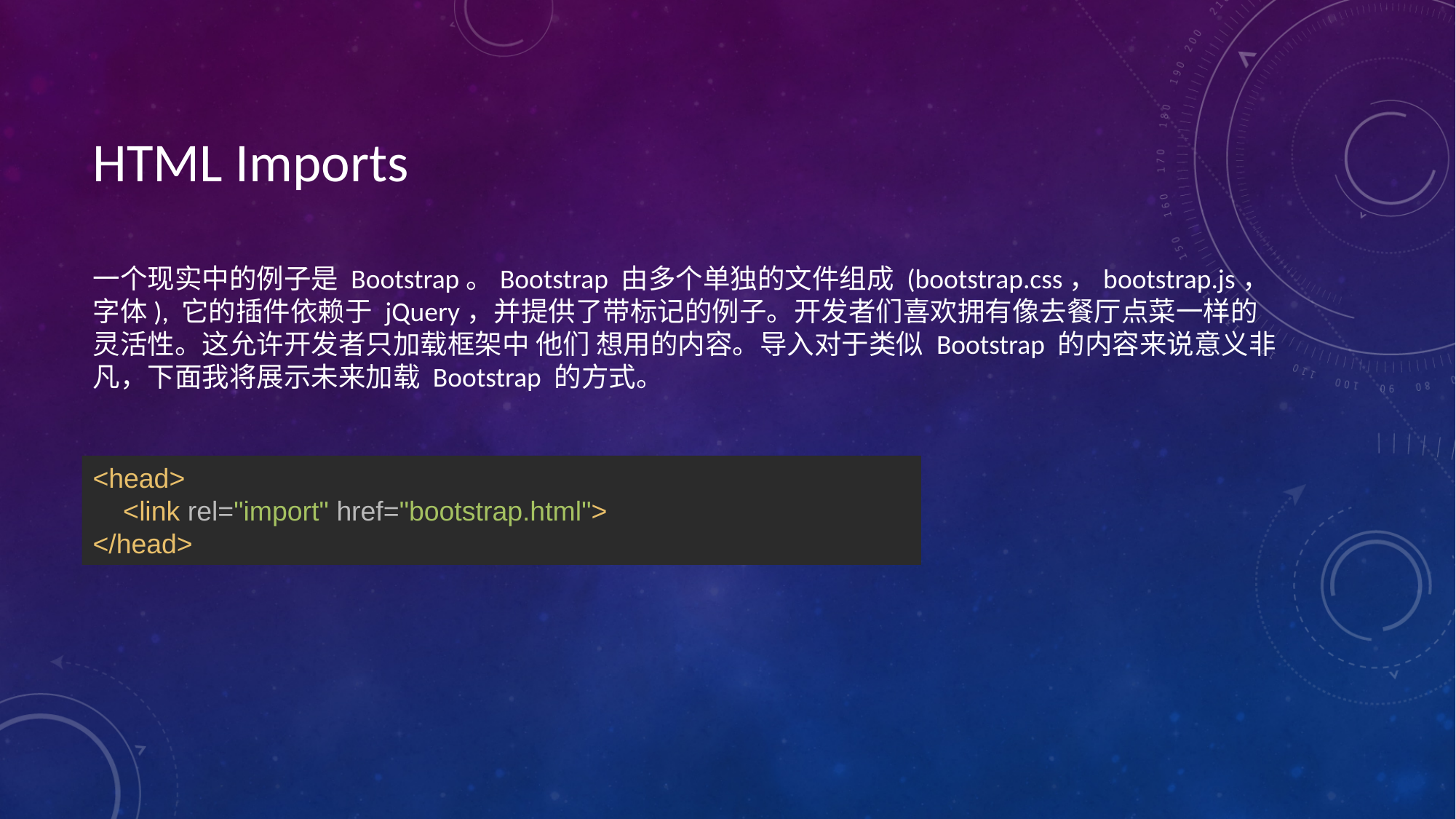

# HTML Imports
一个现实中的例子是 Bootstrap。Bootstrap 由多个单独的文件组成 (bootstrap.css，bootstrap.js，字体), 它的插件依赖于 jQuery，并提供了带标记的例子。开发者们喜欢拥有像去餐厅点菜一样的灵活性。这允许开发者只加载框架中 他们 想用的内容。导入对于类似 Bootstrap 的内容来说意义非凡，下面我将展示未来加载 Bootstrap 的方式。

<head>
    <link rel="import" href="bootstrap.html">
</head>